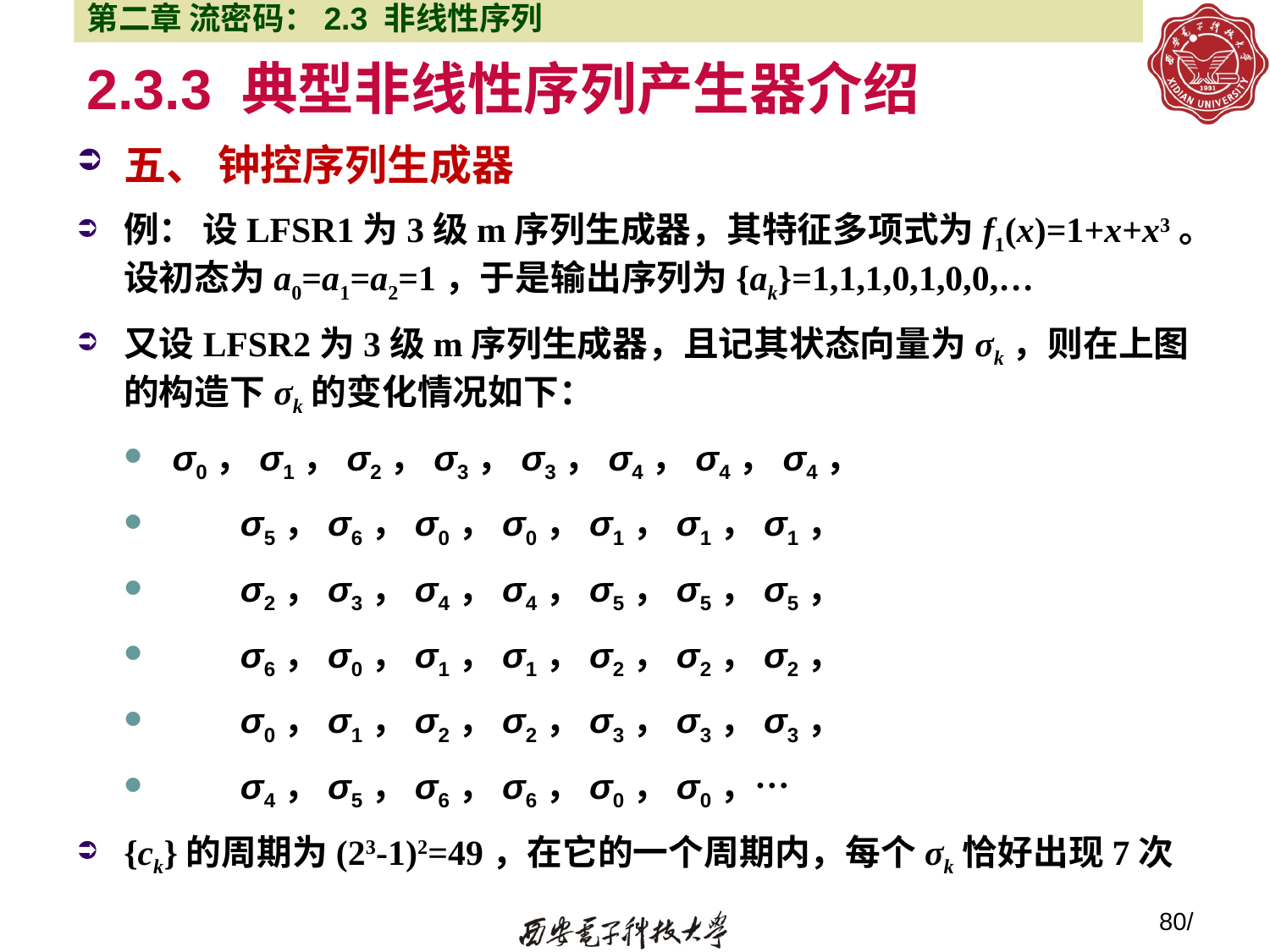

第二章 流密码：2.3 非线性序列
# 2.3.3 典型非线性序列产生器介绍
五、 钟控序列生成器
例： 设LFSR1为3级m序列生成器，其特征多项式为f1(x)=1+x+x3。设初态为a0=a1=a2=1，于是输出序列为{ak}=1,1,1,0,1,0,0,…
又设LFSR2为3级m序列生成器，且记其状态向量为σk，则在上图的构造下σk的变化情况如下：
σ0，σ1，σ2，σ3，σ3，σ4，σ4，σ4，
       σ5，σ6，σ0，σ0，σ1，σ1，σ1，
       σ2，σ3，σ4，σ4，σ5，σ5，σ5，
       σ6，σ0，σ1，σ1，σ2，σ2，σ2，
       σ0，σ1，σ2，σ2，σ3，σ3，σ3，
       σ4，σ5，σ6，σ6，σ0，σ0，…
{ck}的周期为(23-1)2=49，在它的一个周期内，每个σk恰好出现7次
80/